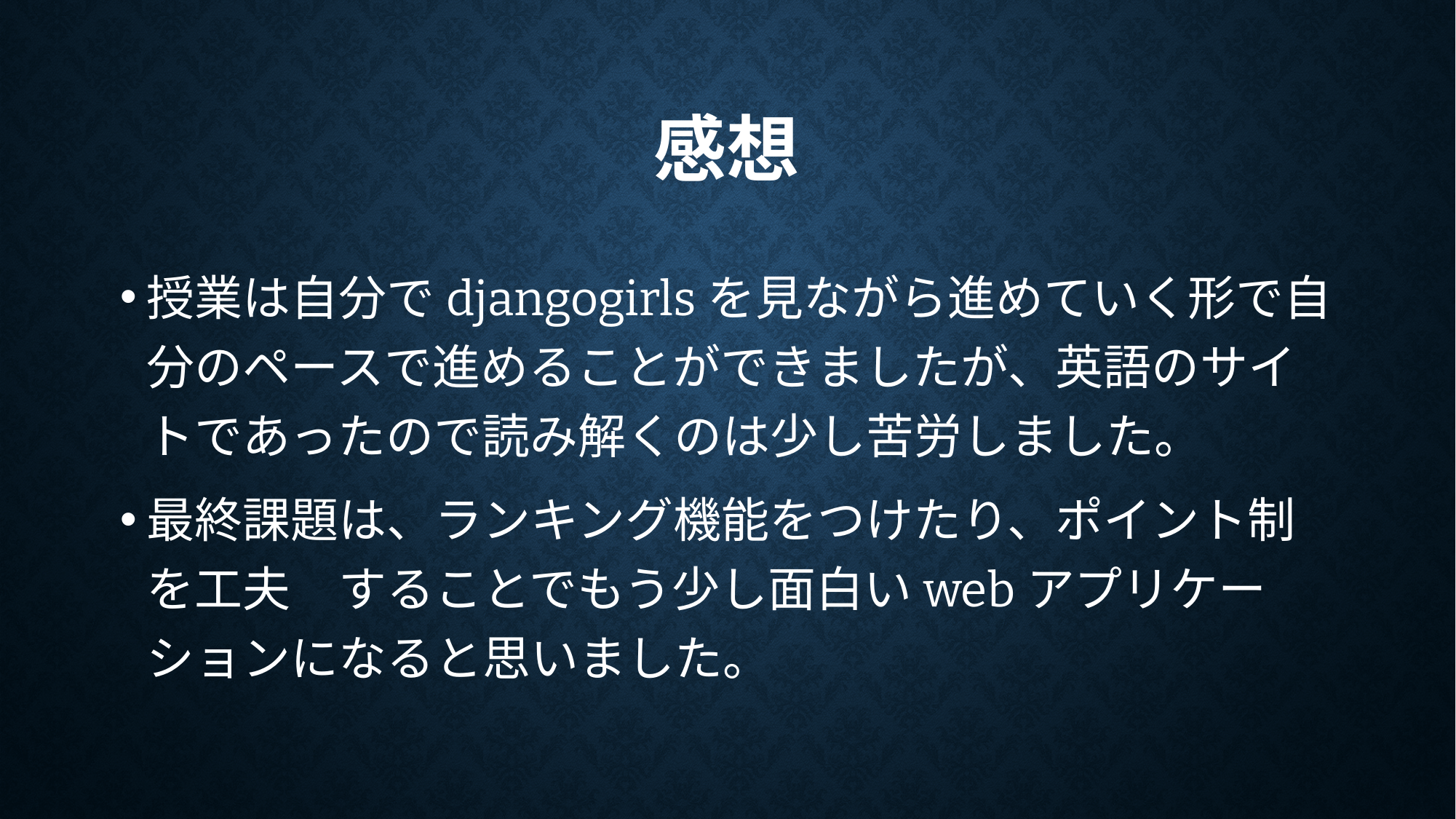

# 感想
授業は自分でdjangogirlsを見ながら進めていく形で自分のペースで進めることができましたが、英語のサイトであったので読み解くのは少し苦労しました。
最終課題は、ランキング機能をつけたり、ポイント制を工夫　することでもう少し面白いwebアプリケーションになると思いました。